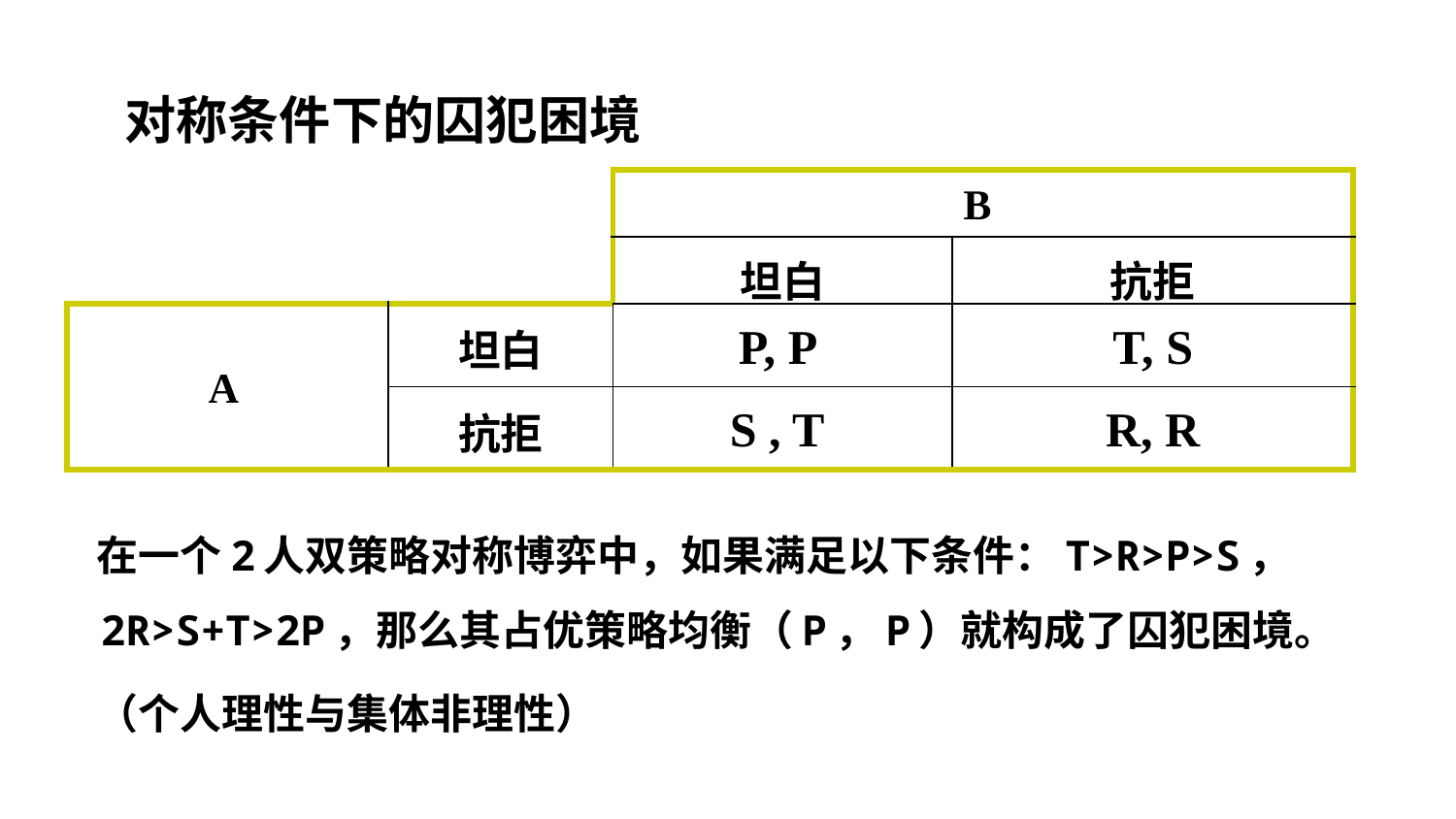

对称条件下的囚犯困境
|  |  | B |  |
| --- | --- | --- | --- |
|  |  | 坦白 | 抗拒 |
| A | 坦白 | P, P | T, S |
|  | 抗拒 | S , T | R, R |
在一个2人双策略对称博弈中，如果满足以下条件：T>R>P>S， 2R>S+T>2P，那么其占优策略均衡（P，P）就构成了囚犯困境。
（个人理性与集体非理性）